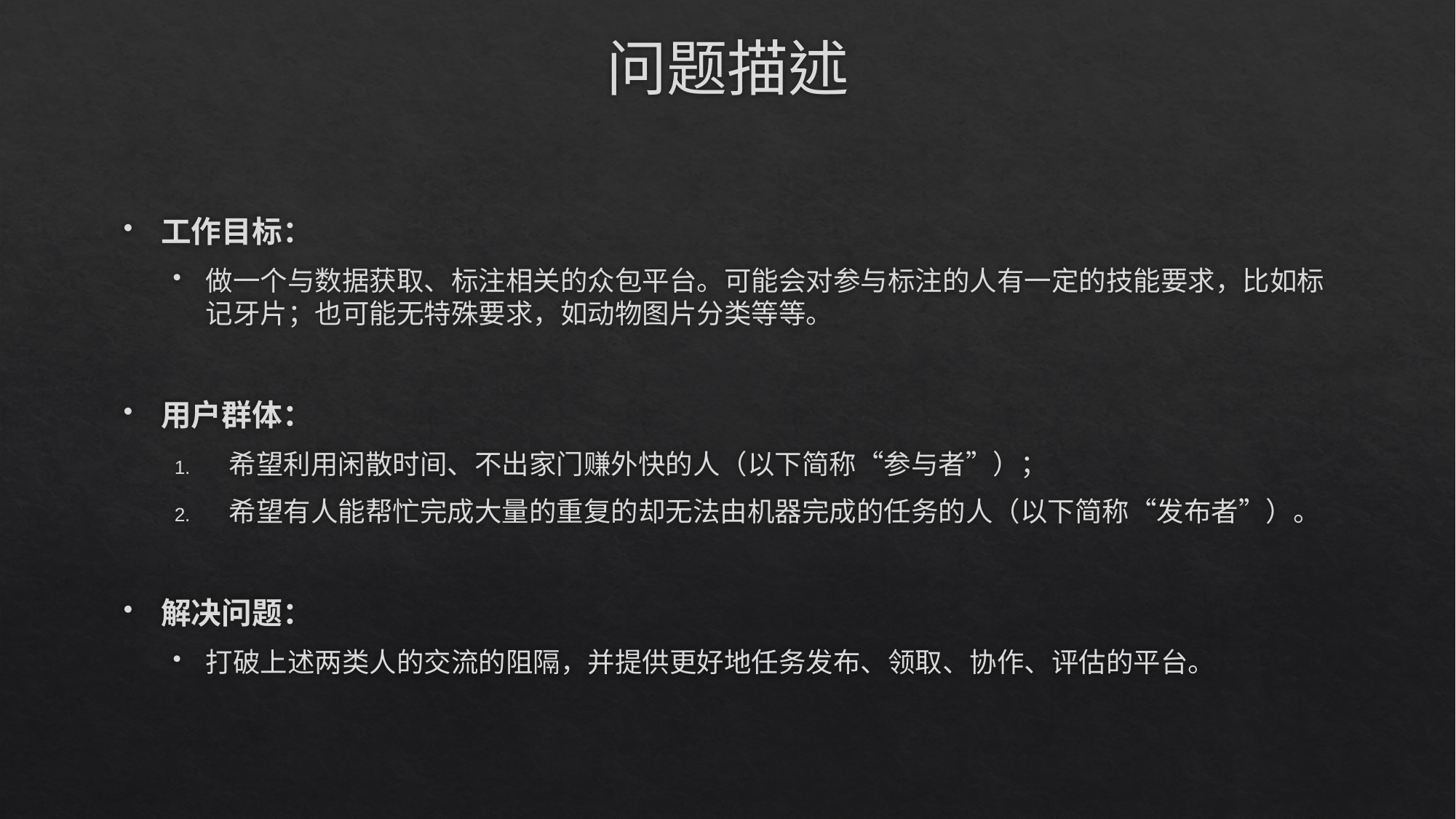

# 问题描述
工作目标：
做一个与数据获取、标注相关的众包平台。可能会对参与标注的人有一定的技能要求，比如标记牙片；也可能无特殊要求，如动物图片分类等等。

用户群体：
希望利用闲散时间、不出家门赚外快的人（以下简称“参与者”）；
希望有人能帮忙完成大量的重复的却无法由机器完成的任务的人（以下简称“发布者”）。

解决问题：
打破上述两类人的交流的阻隔，并提供更好地任务发布、领取、协作、评估的平台。